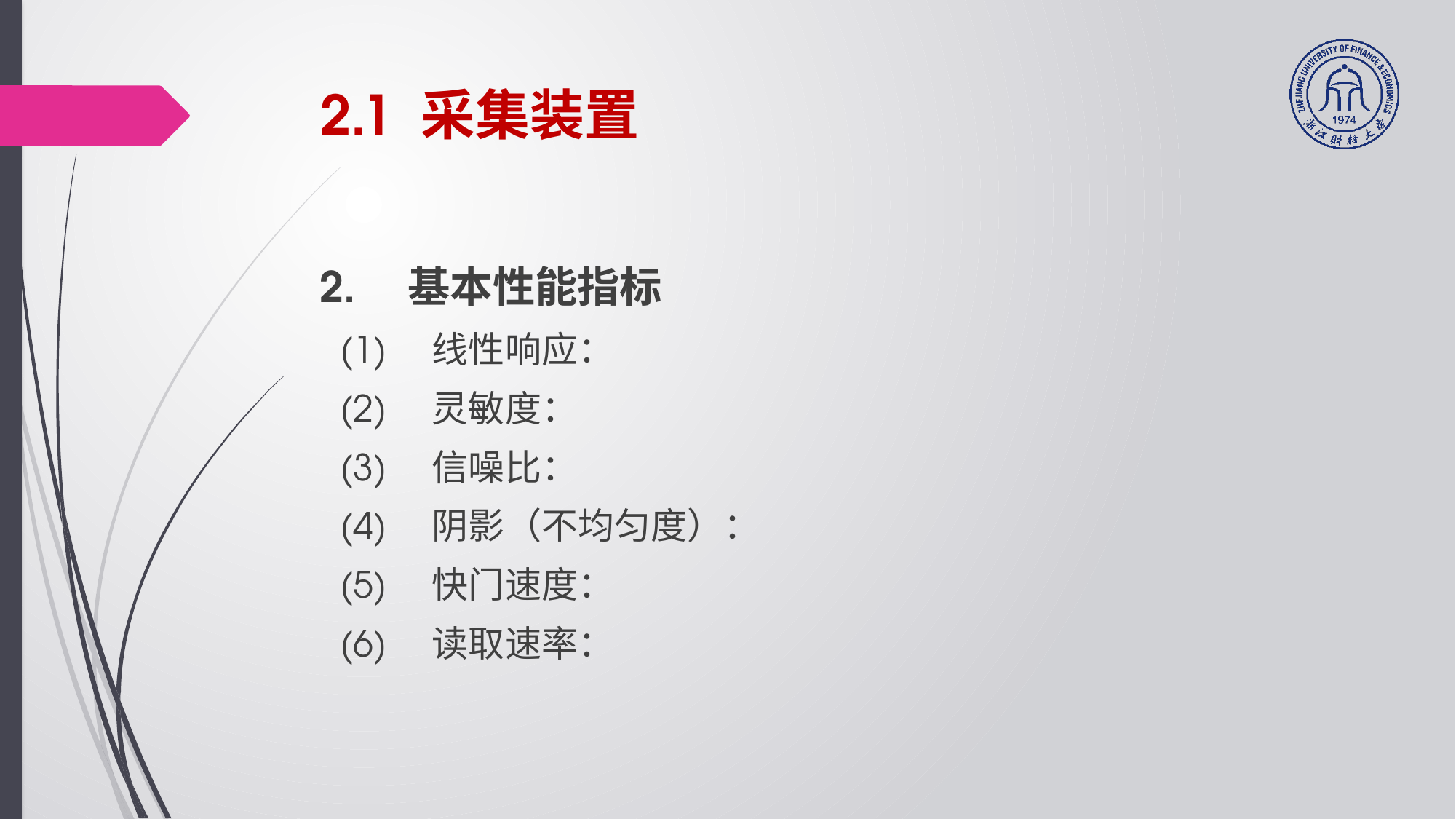

# 2.1 采集装置
2.　基本性能指标
  (1)　线性响应：
  (2)　灵敏度：
  (3)　信噪比：
  (4)　阴影（不均匀度）：
  (5)　快门速度：
  (6)　读取速率：